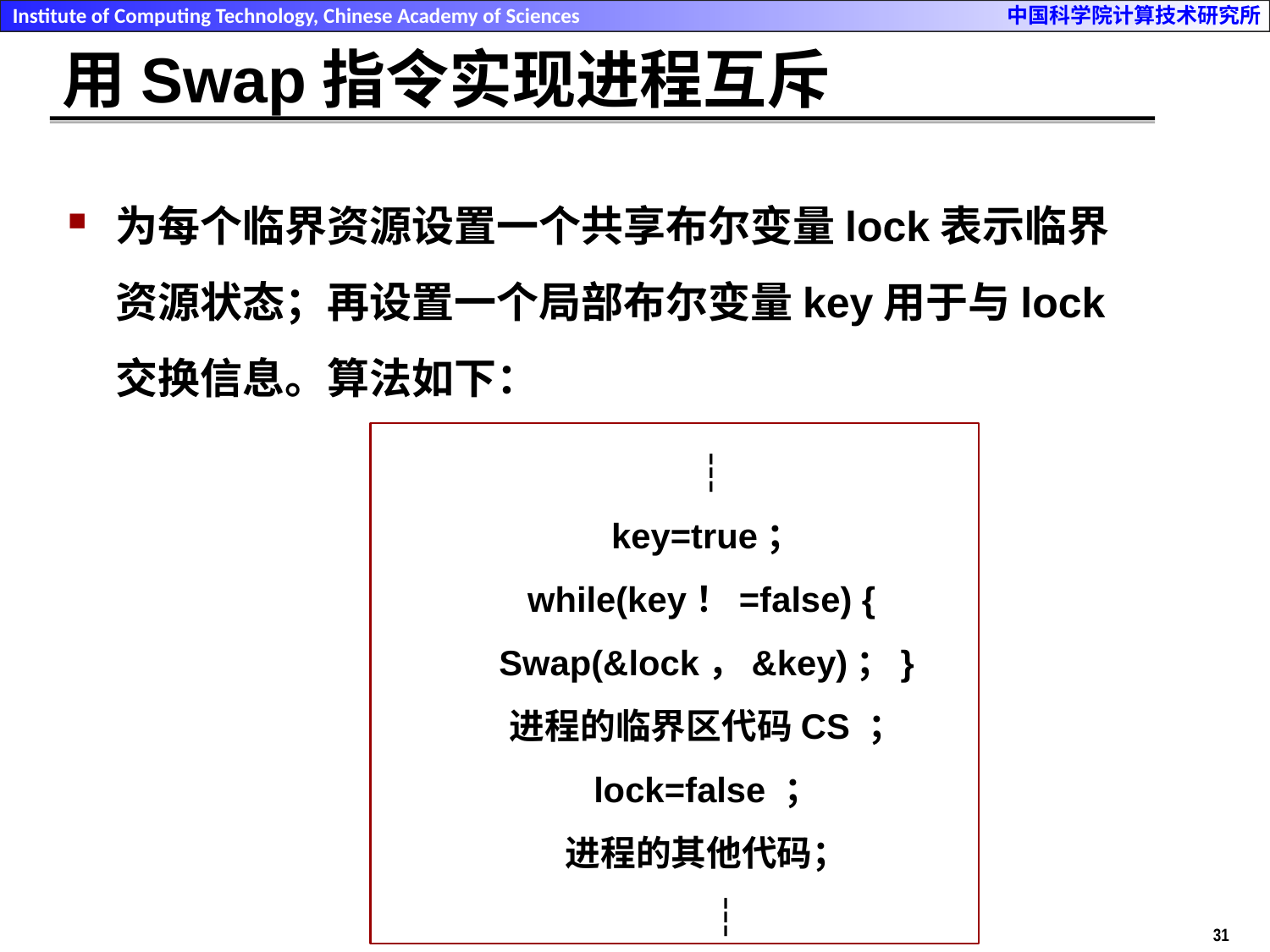

# 用Swap指令实现进程互斥
为每个临界资源设置一个共享布尔变量lock表示临界资源状态；再设置一个局部布尔变量key用于与lock交换信息。算法如下：
 ┆
key=true；
while(key！=false) {
Swap(&lock，&key)；}
进程的临界区代码CS ；
lock=false ；
进程的其他代码；
    ┆